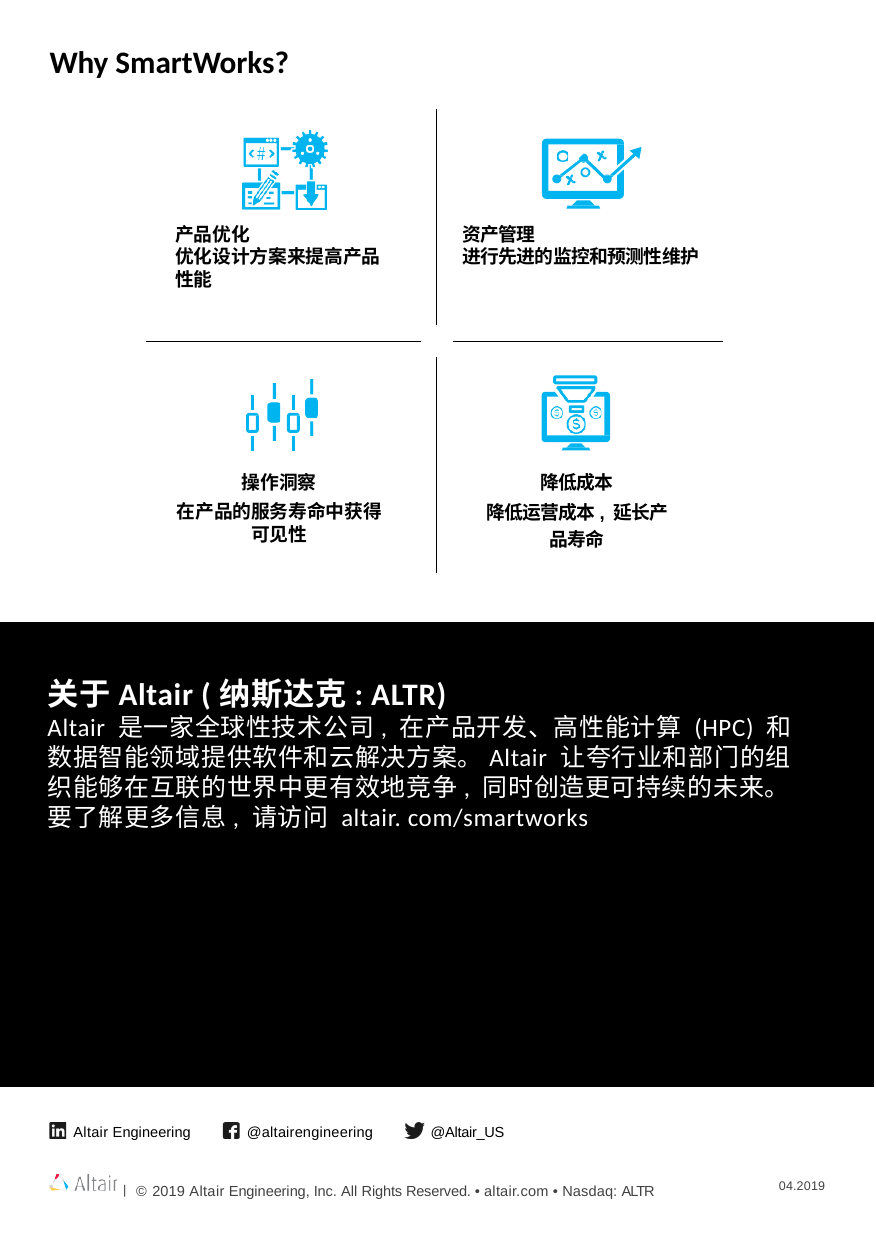

Why SmartWorks?

产品优化
优化设计方案来提高产品性能

资产管理
进行先进的监控和预测性维护

操作洞察
在产品的服务寿命中获得可见性

降低成本
降低运营成本, 延长产品寿命

关于Altair (纳斯达克: ALTR)
Altair 是一家全球性技术公司, 在产品开发、高性能计算 (HPC) 和数据智能领域提供软件和云解决方案。Altair 让夸行业和部门的组织能够在互联的世界中更有效地竞争, 同时创造更可持续的未来。
要了解更多信息, 请访问 altair. com/smartworks

Altair Engineering
@altairengineering
@Altair_US

| © 2019 Altair Engineering, Inc. All Rights Reserved. • altair.com • Nasdaq: ALTR

04.2019